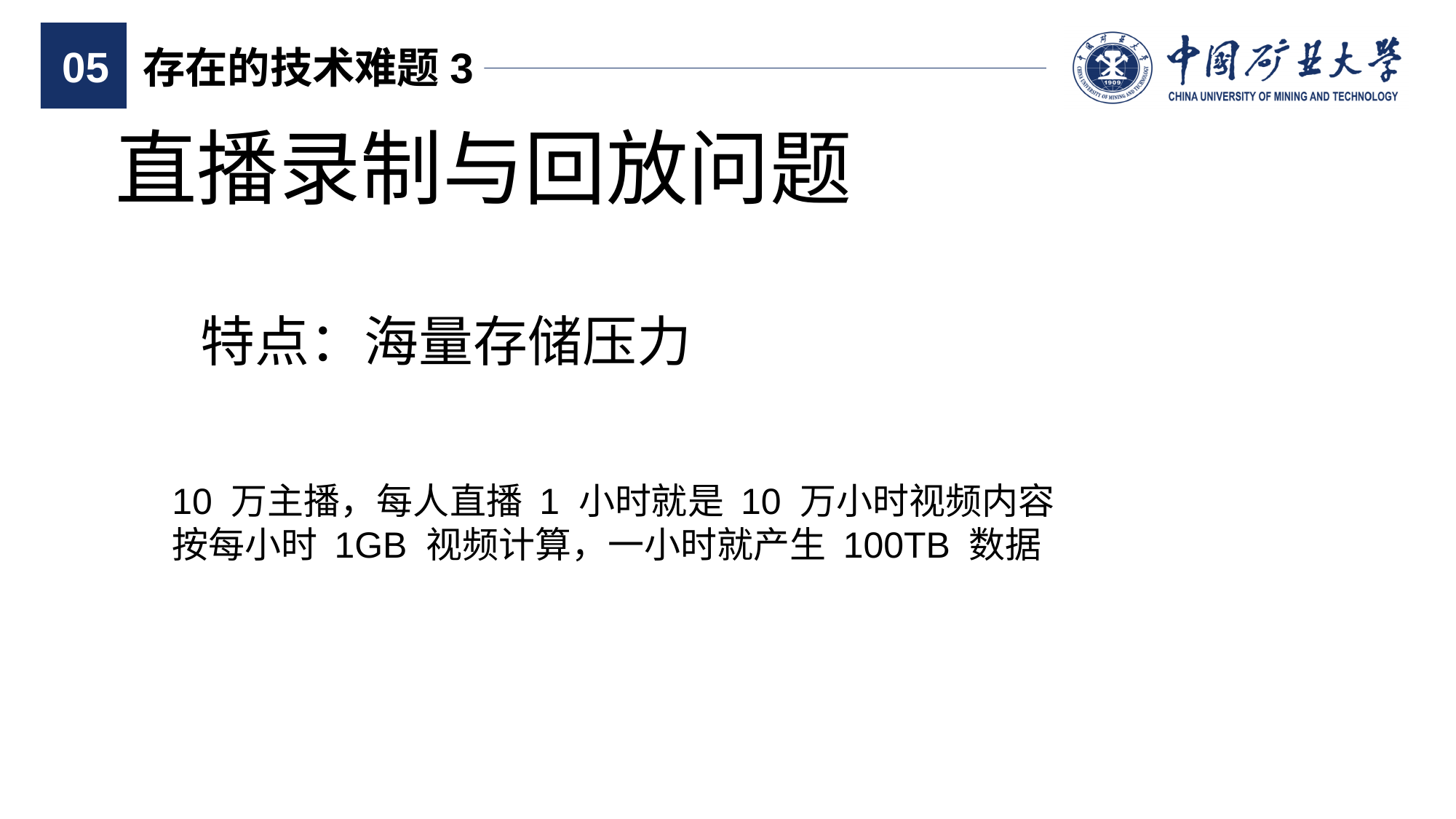

05
存在的技术难题3
直播录制与回放问题
特点：海量存储压力

10 万主播，每人直播 1 小时就是 10 万小时视频内容
按每小时 1GB 视频计算，一小时就产生 100TB 数据